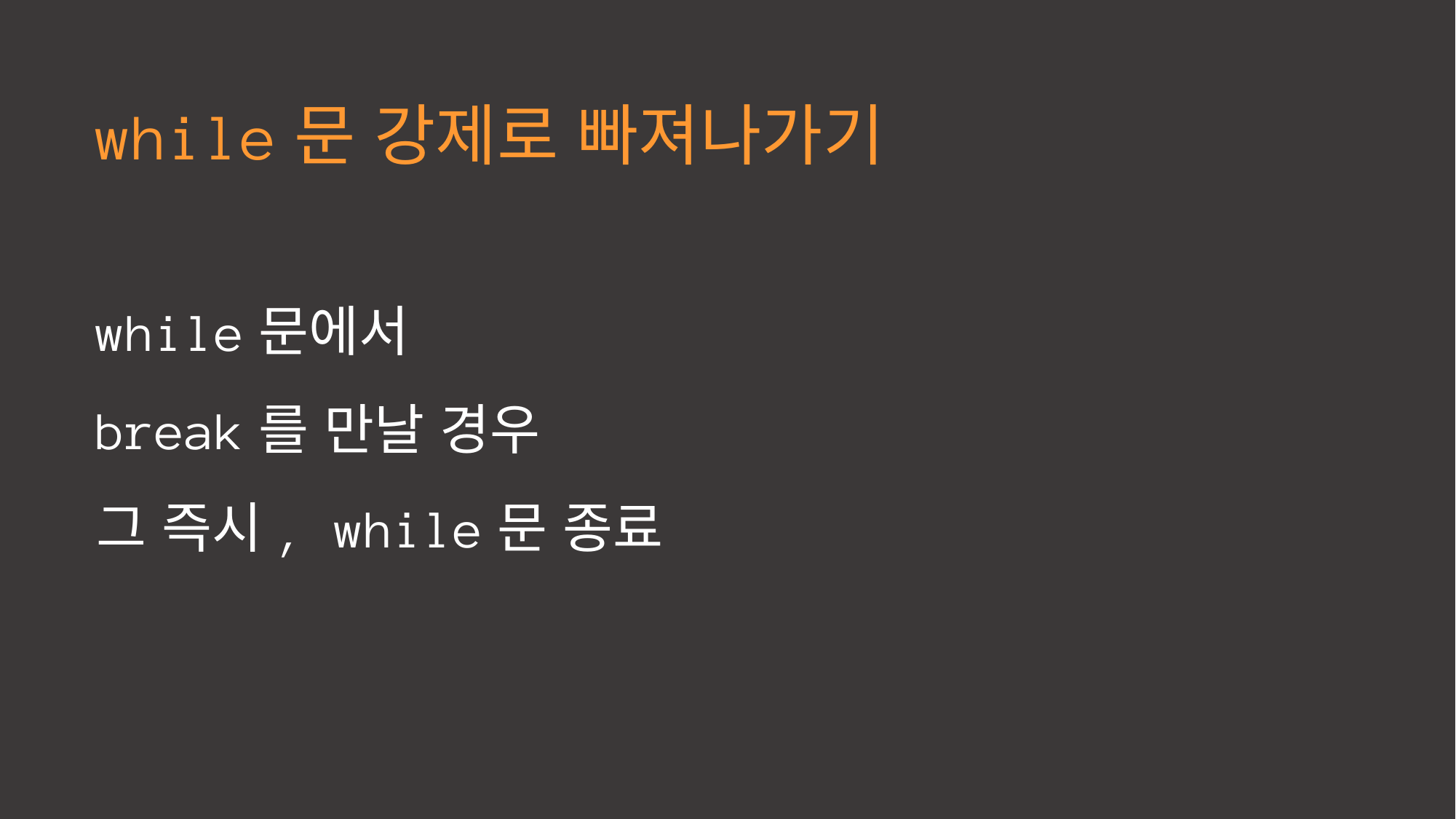

while문 강제로 빠져나가기
while문에서
break를 만날 경우
그 즉시, while문 종료